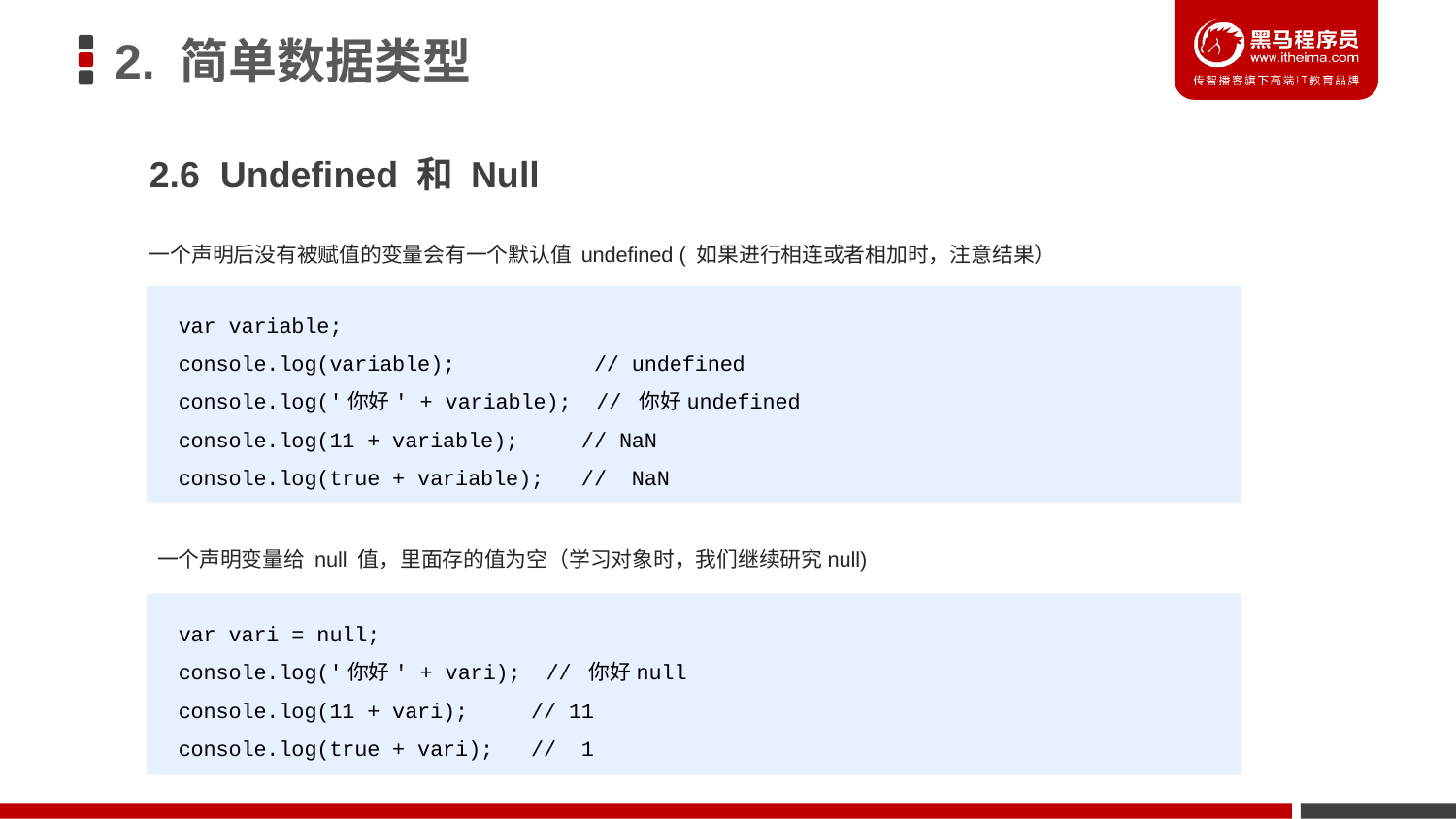

# 2. 简单数据类型
2.6  Undefined 和 Null
一个声明后没有被赋值的变量会有一个默认值 undefined ( 如果进行相连或者相加时，注意结果）
var variable;
console.log(variable);           // undefined
console.log('你好' + variable);  // 你好undefined
console.log(11 + variable);     // NaN
console.log(true + variable);   //  NaN
一个声明变量给 null 值，里面存的值为空（学习对象时，我们继续研究null)
var vari = null;
console.log('你好' + vari);  // 你好null
console.log(11 + vari);     // 11
console.log(true + vari);   //  1